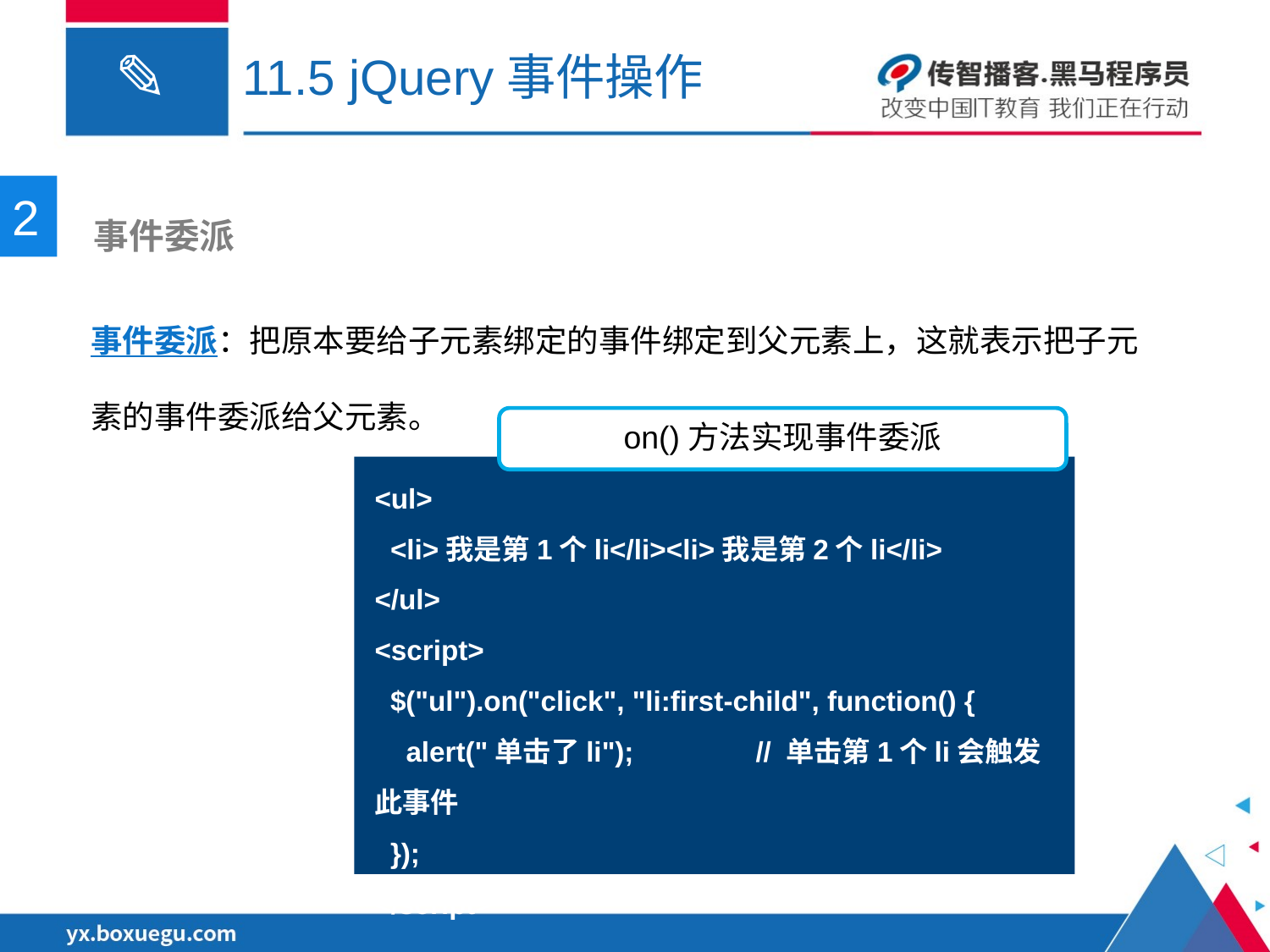

# 11.5 jQuery事件操作

2
  事件委派
事件委派：把原本要给子元素绑定的事件绑定到父元素上，这就表示把子元素的事件委派给父元素。
on()方法实现事件委派

<ul>
  <li>我是第1个li</li><li>我是第2个li</li>
</ul>
<script>
  $("ul").on("click", "li:first-child", function() {
    alert("单击了li");	// 单击第1个li会触发此事件
  });
</script>